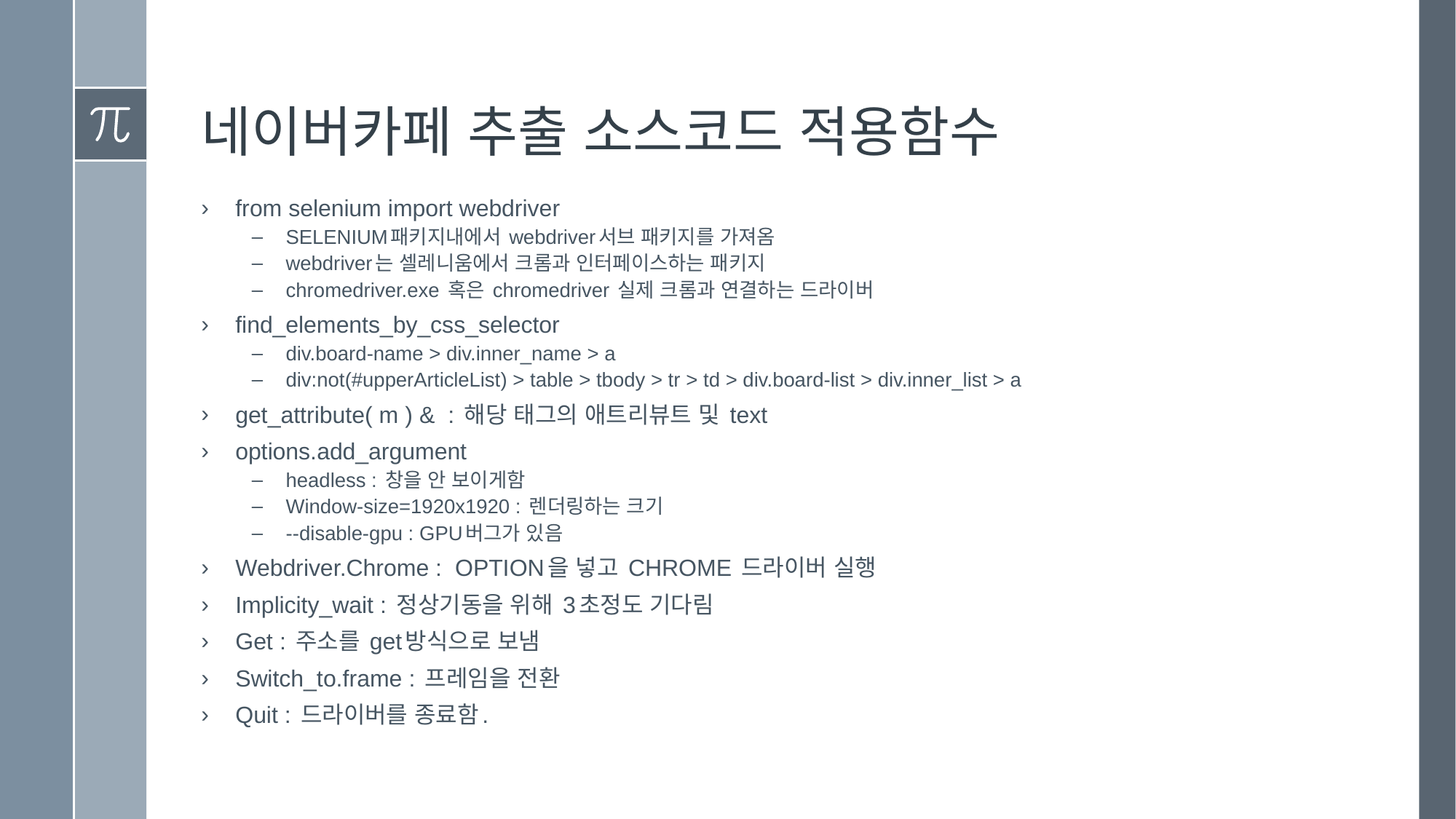

# 네이버카페 추출 소스코드 적용함수
from selenium import webdriver
SELENIUM패키지내에서 webdriver서브 패키지를 가져옴
webdriver는 셀레니움에서 크롬과 인터페이스하는 패키지
chromedriver.exe 혹은 chromedriver 실제 크롬과 연결하는 드라이버
find_elements_by_css_selector
div.board-name > div.inner_name > a
div:not(#upperArticleList) > table > tbody > tr > td > div.board-list > div.inner_list > a
get_attribute( m ) &  : 해당 태그의 애트리뷰트 및 text
options.add_argument
headless : 창을 안 보이게함
Window-size=1920x1920 : 렌더링하는 크기
--disable-gpu : GPU버그가 있음
Webdriver.Chrome :  OPTION을 넣고 CHROME 드라이버 실행
Implicity_wait : 정상기동을 위해 3초정도 기다림
Get : 주소를 get방식으로 보냄
Switch_to.frame : 프레임을 전환
Quit : 드라이버를 종료함.